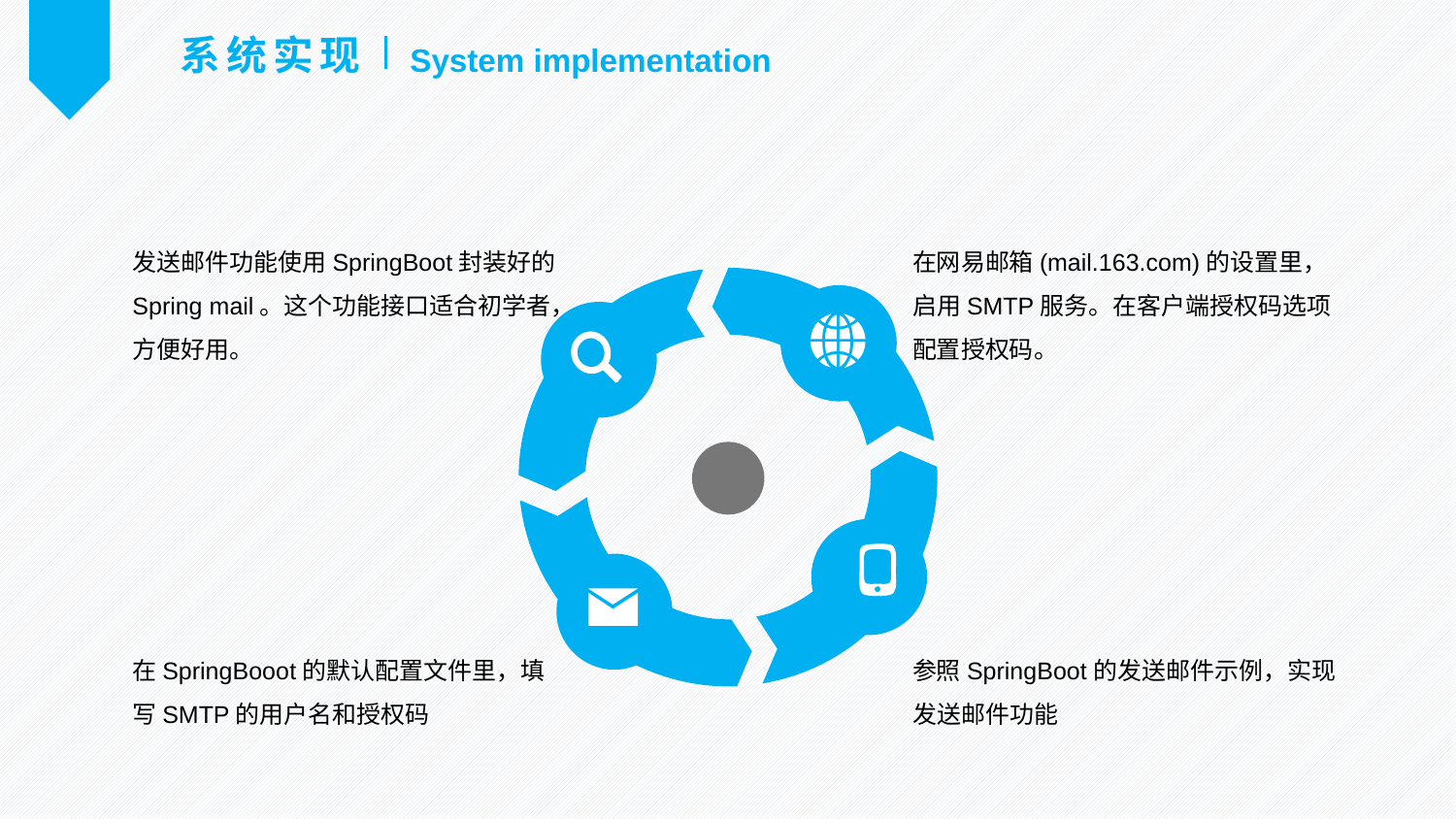

系统实现
System implementation
发送邮件功能使用SpringBoot封装好的Spring mail。这个功能接口适合初学者，方便好用。
在网易邮箱(mail.163.com)的设置里，启用SMTP服务。在客户端授权码选项配置授权码。

在SpringBooot的默认配置文件里，填写SMTP的用户名和授权码
参照SpringBoot的发送邮件示例，实现发送邮件功能
延时符